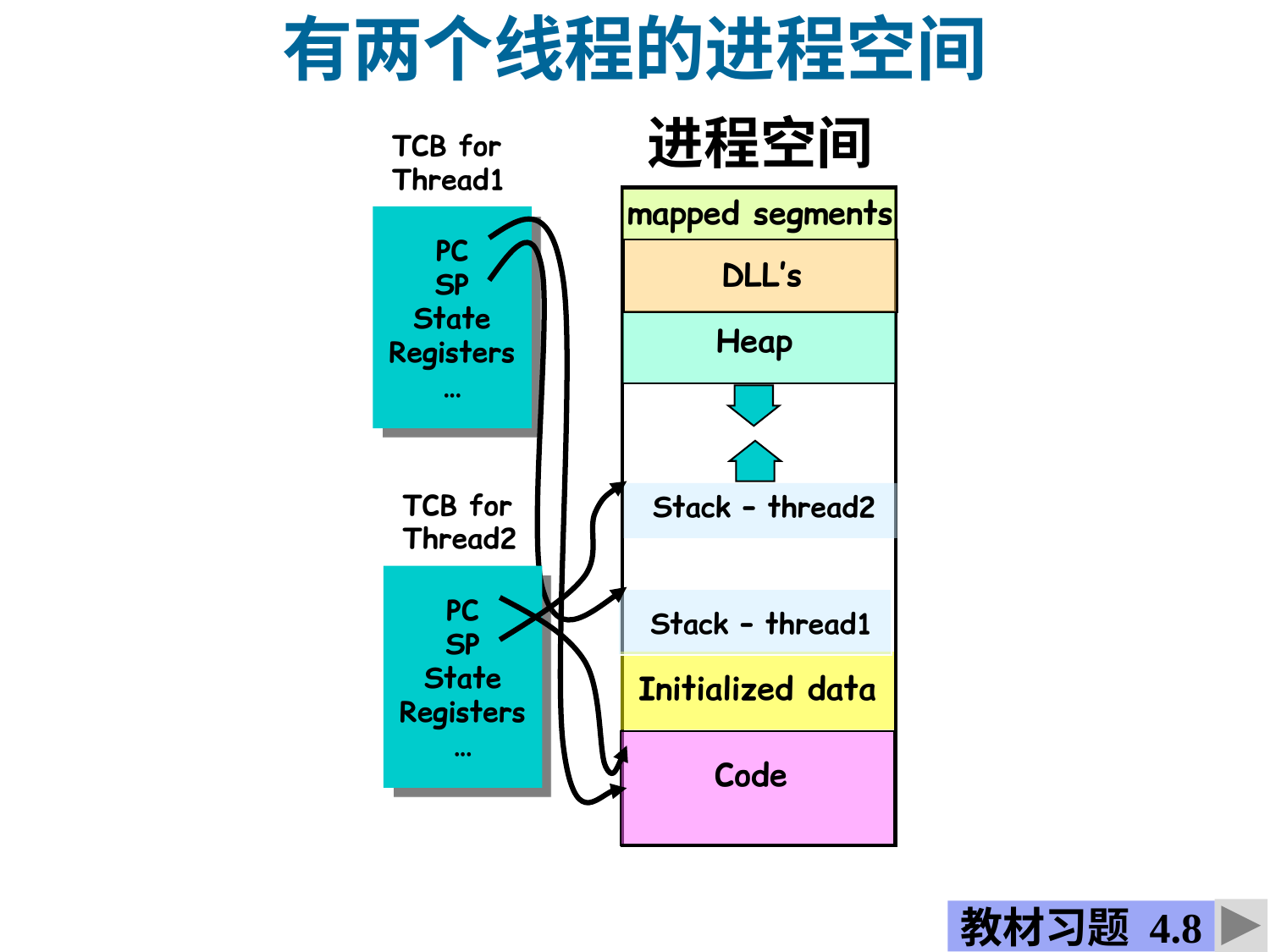

有两个线程的进程空间
进程空间
TCB for
Thread1

PC
SP
State
Registers
…

Stack – thread1
mapped segments

DLL’s

Heap

TCB for
Thread2

PC
SP
State
Registers
…

Stack – thread2

Initialized data

Code

教材习题 4.8